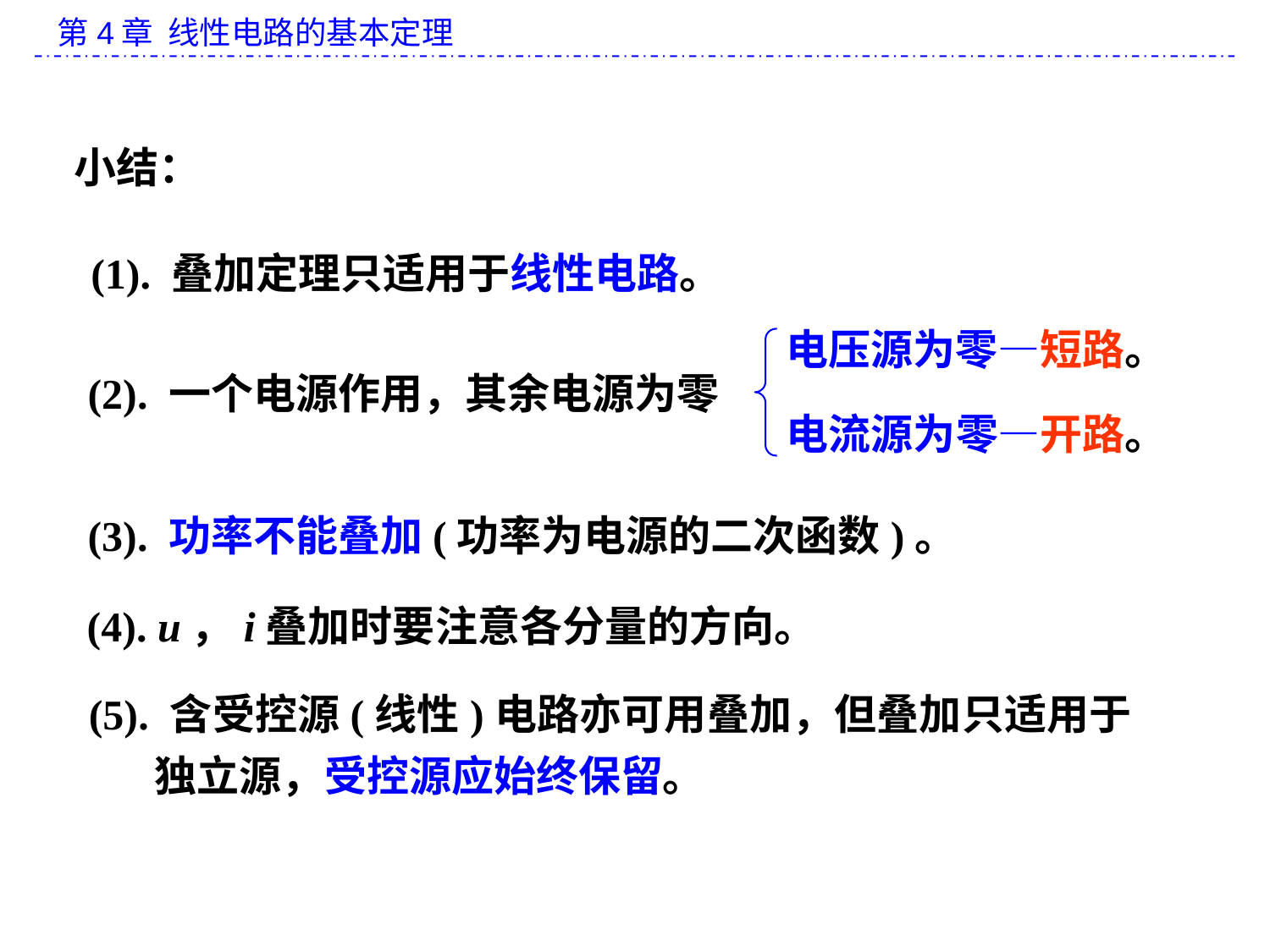

小结：
(1). 叠加定理只适用于线性电路。
电压源为零—短路。

(2). 一个电源作用，其余电源为零
电流源为零—开路。
(3). 功率不能叠加(功率为电源的二次函数)。
(4). u，i叠加时要注意各分量的方向。
(5). 含受控源(线性)电路亦可用叠加，但叠加只适用于独立源，受控源应始终保留。